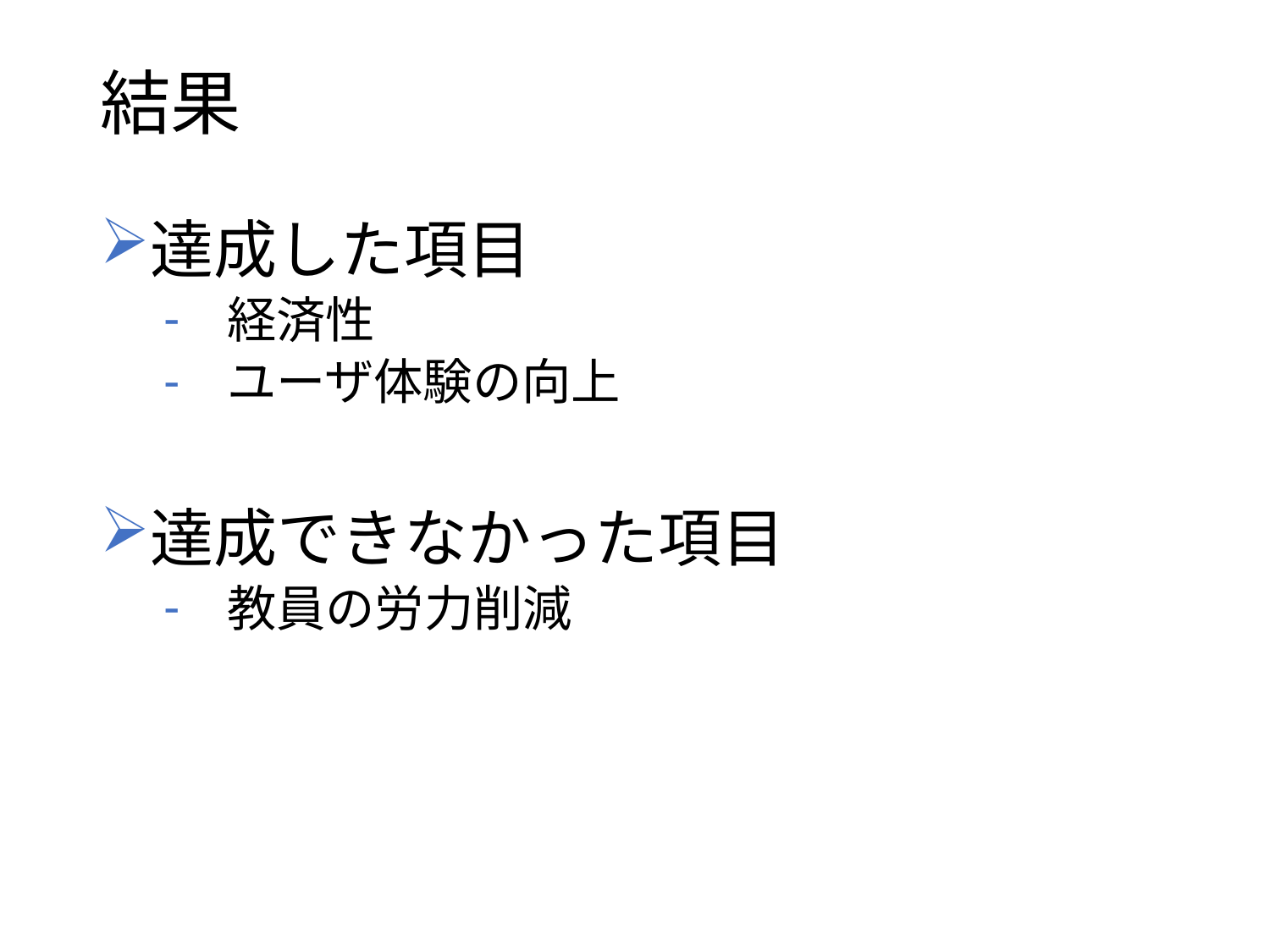

# 結果
達成した項目
経済性
ユーザ体験の向上

達成できなかった項目
教員の労力削減